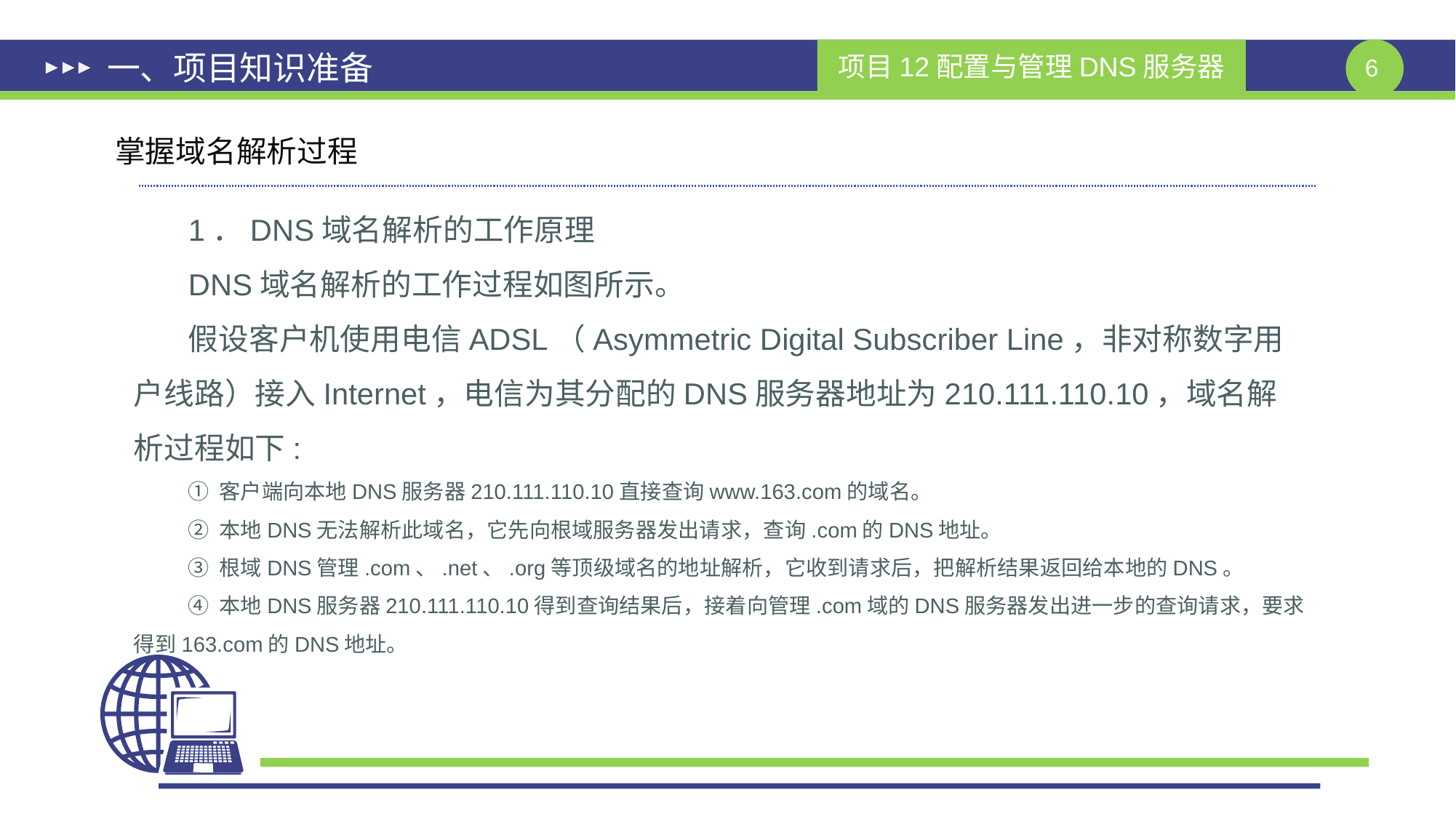

# 一、项目知识准备
掌握域名解析过程

1．DNS域名解析的工作原理
DNS域名解析的工作过程如图所示。
假设客户机使用电信ADSL（Asymmetric Digital Subscriber Line，非对称数字用户线路）接入Internet，电信为其分配的DNS服务器地址为210.111.110.10，域名解析过程如下:
① 客户端向本地DNS服务器210.111.110.10直接查询www.163.com的域名。
② 本地DNS无法解析此域名，它先向根域服务器发出请求，查询.com的DNS地址。
③ 根域DNS管理.com、.net、.org等顶级域名的地址解析，它收到请求后，把解析结果返回给本地的DNS。
④ 本地DNS服务器210.111.110.10得到查询结果后，接着向管理.com域的DNS服务器发出进一步的查询请求，要求得到163.com的DNS地址。